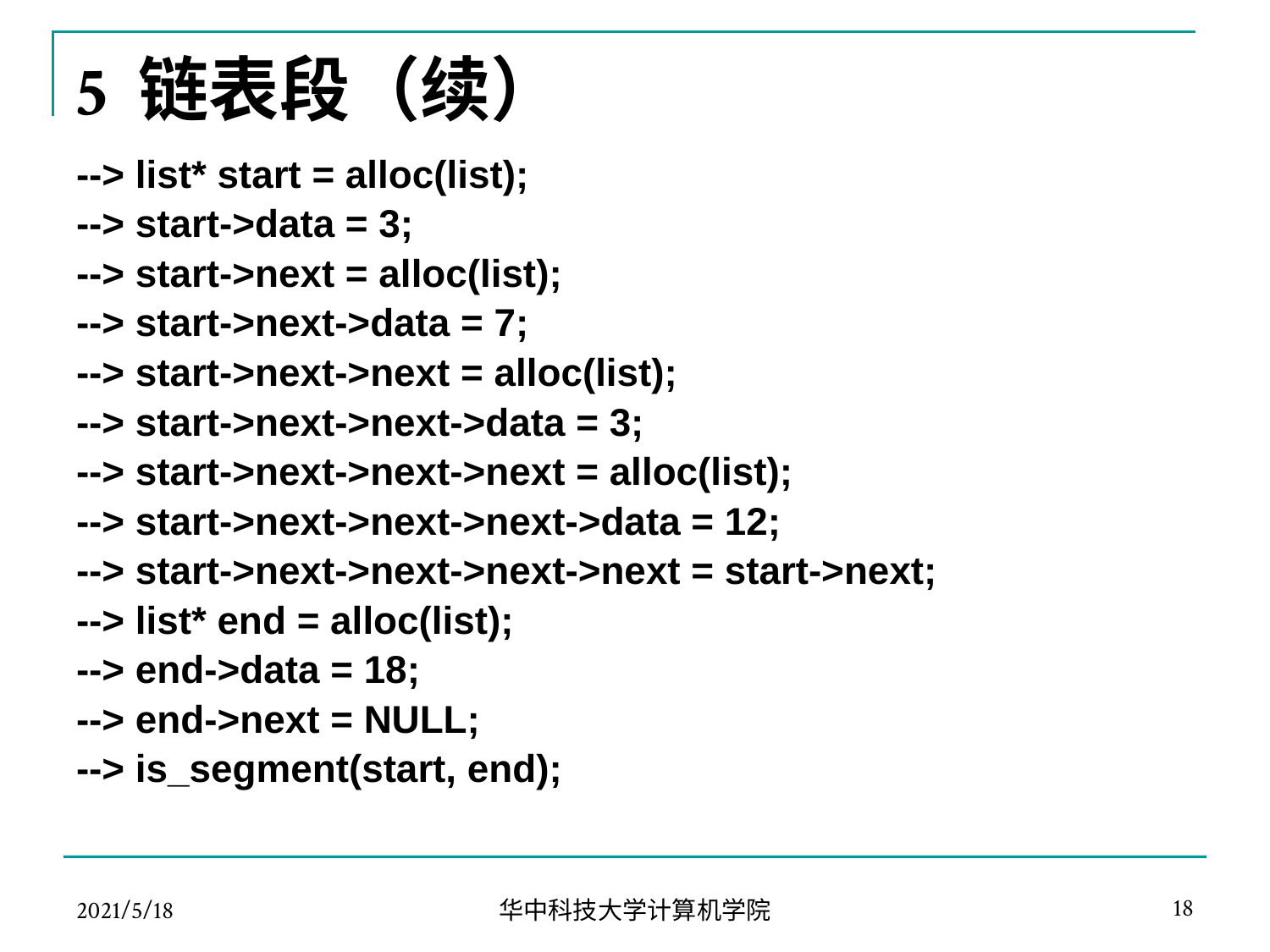

# 5 链表段（续）
--> list* start = alloc(list);
--> start->data = 3;
--> start->next = alloc(list);
--> start->next->data = 7;
--> start->next->next = alloc(list);
--> start->next->next->data = 3;
--> start->next->next->next = alloc(list);
--> start->next->next->next->data = 12;
--> start->next->next->next->next = start->next;
--> list* end = alloc(list);
--> end->data = 18;
--> end->next = NULL;
--> is_segment(start, end);
2021/5/18
18
华中科技大学计算机学院